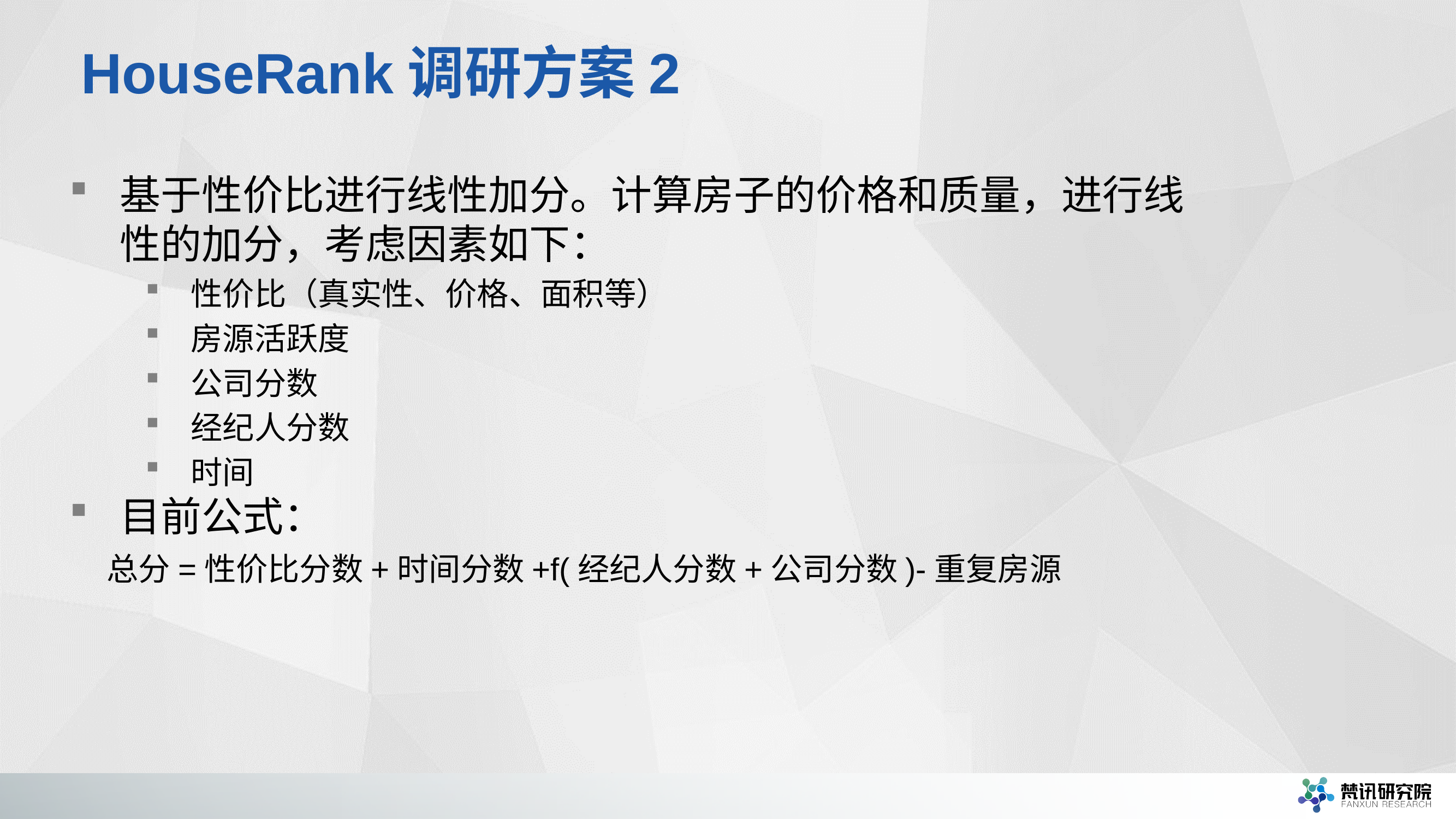

# HouseRank调研方案2
基于性价比进行线性加分。计算房子的价格和质量，进行线性的加分，考虑因素如下：
性价比（真实性、价格、面积等）
房源活跃度
公司分数
经纪人分数
时间
目前公式：
   总分=性价比分数+时间分数+f(经纪人分数+公司分数)-重复房源